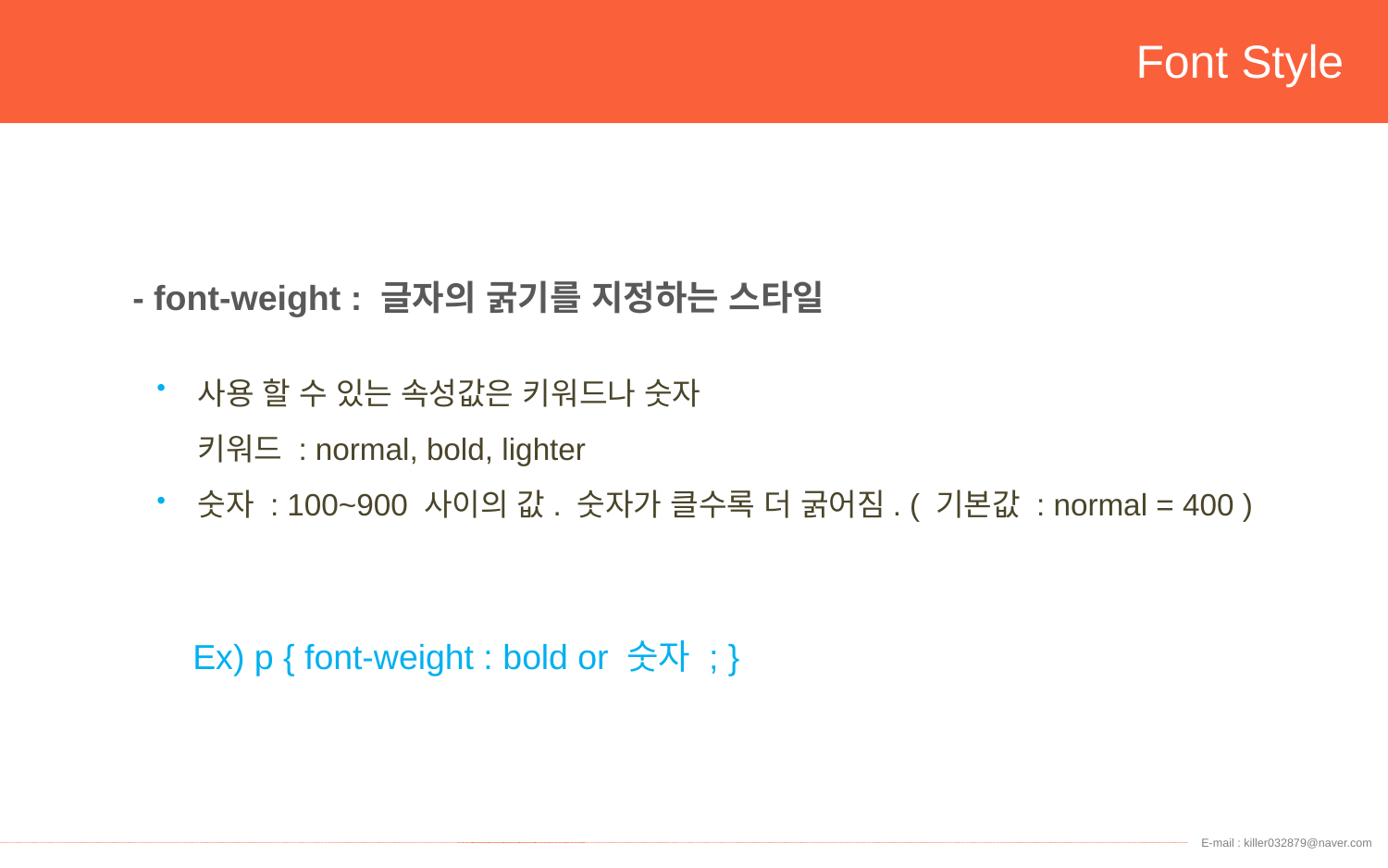

Font Style
- font-weight : 글자의 굵기를 지정하는 스타일
사용 할 수 있는 속성값은 키워드나 숫자
키워드 : normal, bold, lighter
숫자 : 100~900 사이의 값. 숫자가 클수록 더 굵어짐. ( 기본값 : normal = 400 )

Ex) p { font-weight : bold or 숫자 ; }